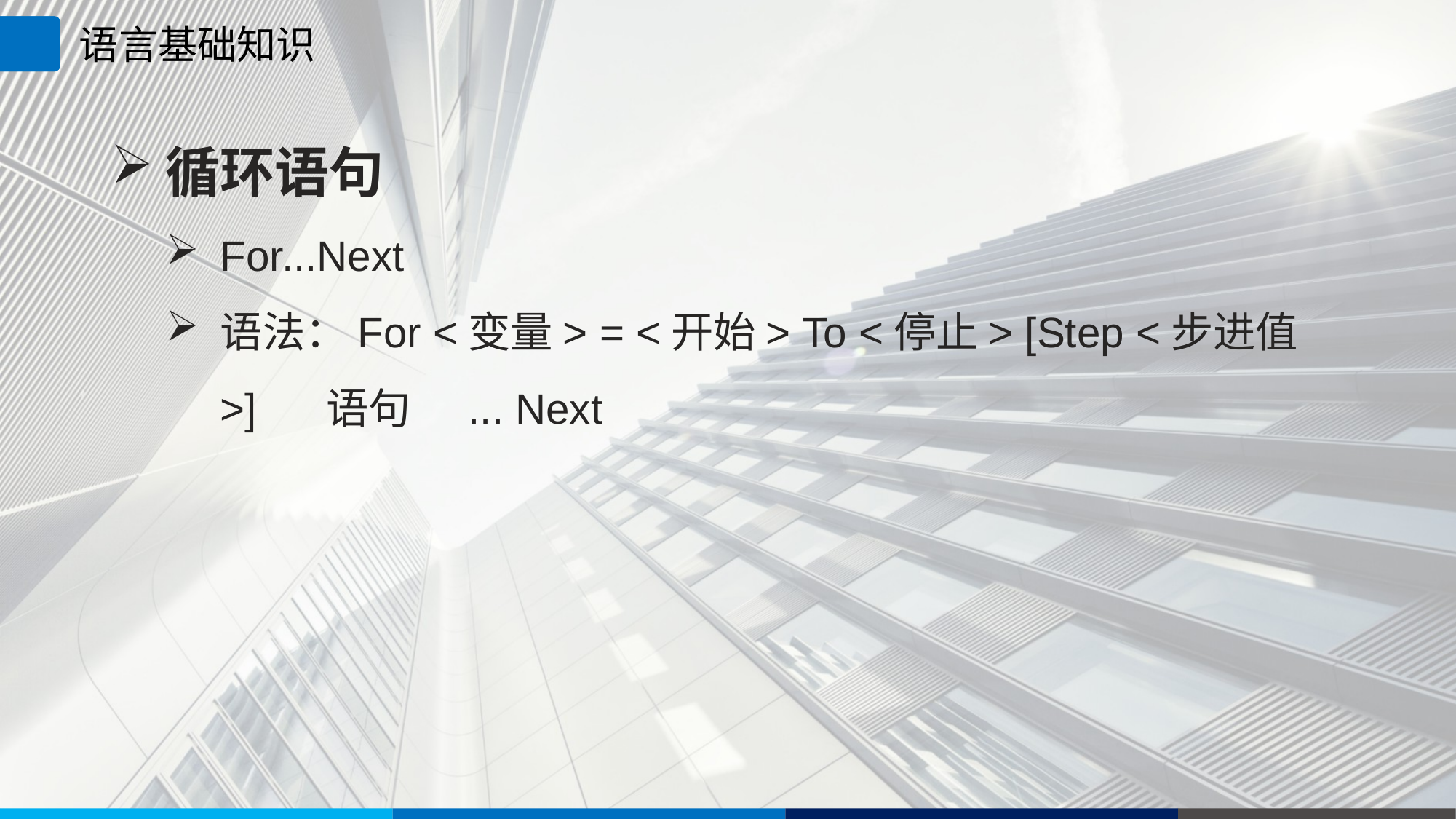

语言基础知识

循环语句
For...Next
语法：For <变量> = <开始> To <停止> [Step <步进值>]     语句     ... Next